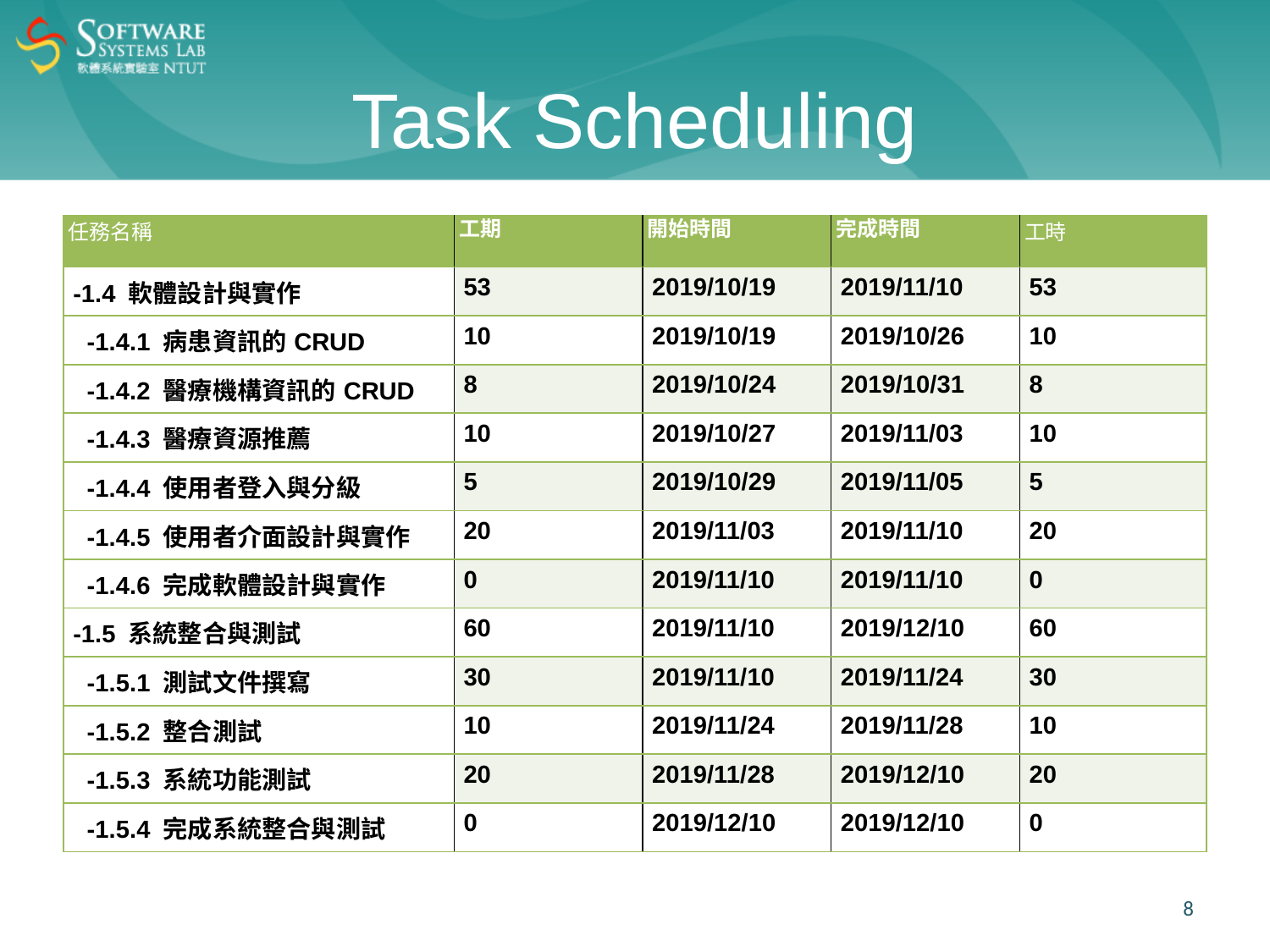

# Task Scheduling
| 任務名稱 | 工期 | 開始時間 | 完成時間 | 工時 |
| --- | --- | --- | --- | --- |
| -1.4 軟體設計與實作 | 53 | 2019/10/19 | 2019/11/10 | 53 |
| -1.4.1 病患資訊的CRUD | 10 | 2019/10/19 | 2019/10/26 | 10 |
| -1.4.2 醫療機構資訊的CRUD | 8 | 2019/10/24 | 2019/10/31 | 8 |
| -1.4.3 醫療資源推薦 | 10 | 2019/10/27 | 2019/11/03 | 10 |
| -1.4.4 使用者登入與分級 | 5 | 2019/10/29 | 2019/11/05 | 5 |
| -1.4.5 使用者介面設計與實作 | 20 | 2019/11/03 | 2019/11/10 | 20 |
| -1.4.6 完成軟體設計與實作 | 0 | 2019/11/10 | 2019/11/10 | 0 |
| -1.5 系統整合與測試 | 60 | 2019/11/10 | 2019/12/10 | 60 |
| -1.5.1 測試文件撰寫 | 30 | 2019/11/10 | 2019/11/24 | 30 |
| -1.5.2 整合測試 | 10 | 2019/11/24 | 2019/11/28 | 10 |
| -1.5.3 系統功能測試 | 20 | 2019/11/28 | 2019/12/10 | 20 |
| -1.5.4 完成系統整合與測試 | 0 | 2019/12/10 | 2019/12/10 | 0 |
8